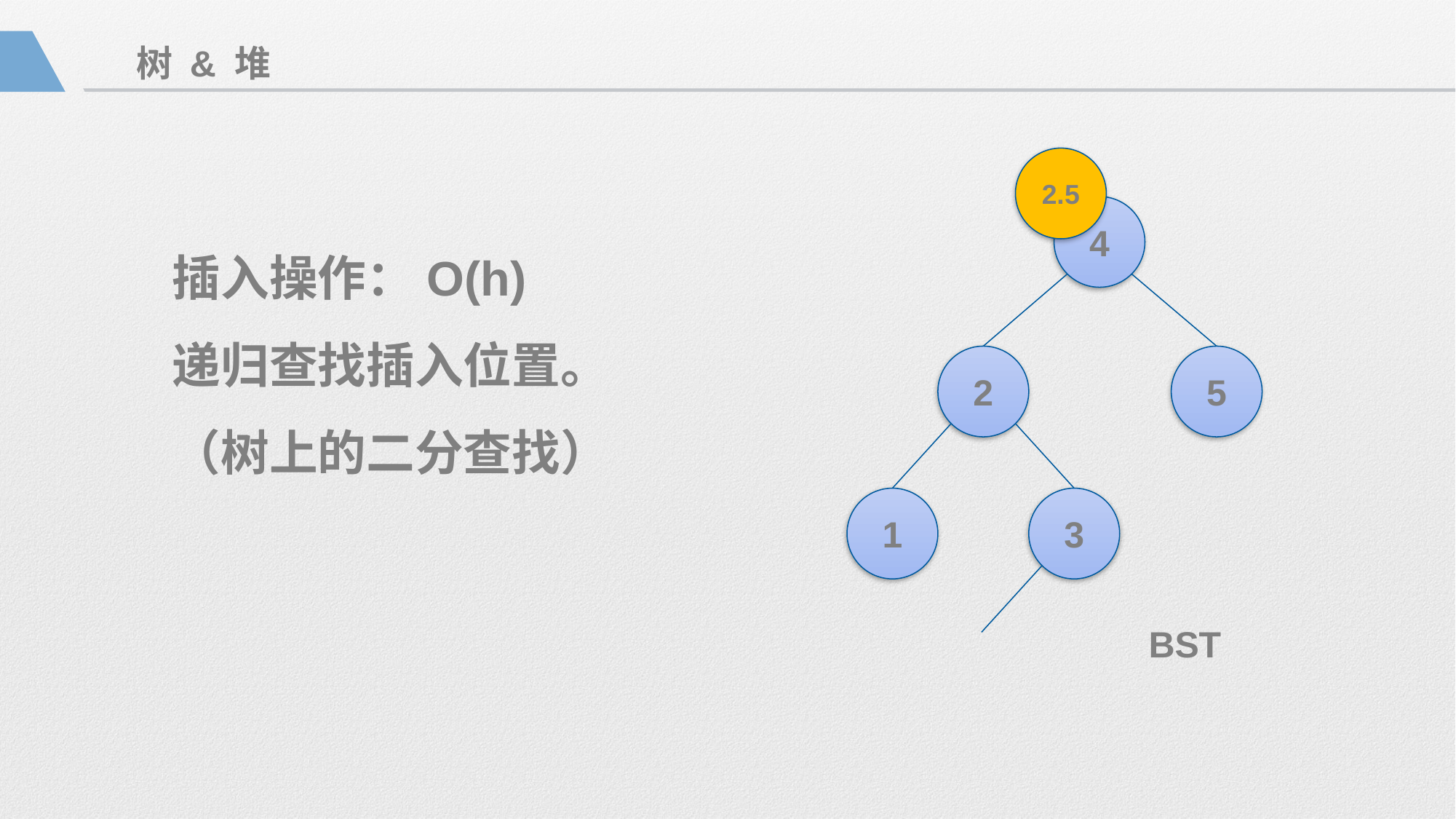

树 & 堆
2.5
4
插入操作：O(h)
递归查找插入位置。
（树上的二分查找）
2
5
1
3
BST